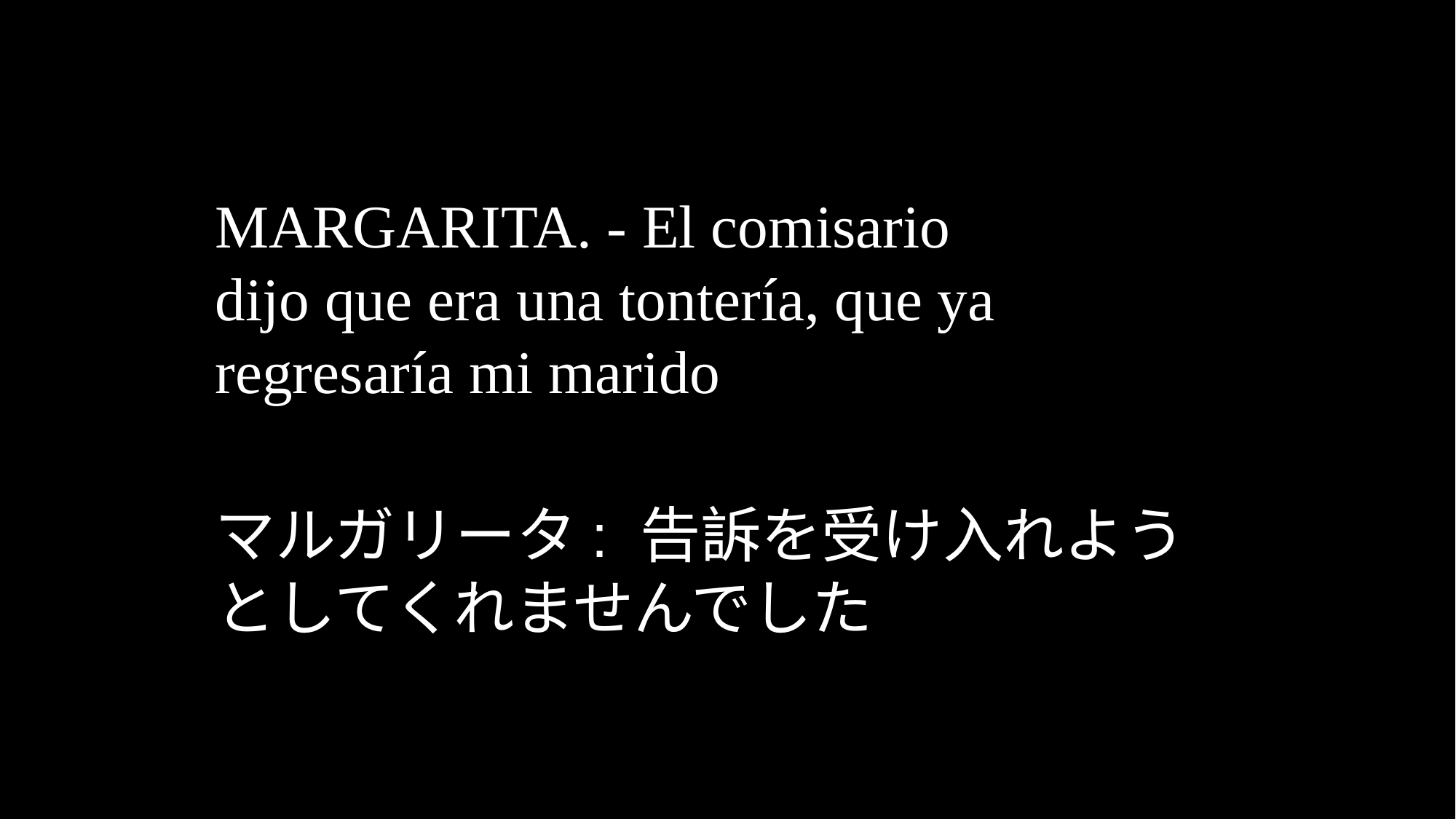

MARGARITA. - El comisario dijo que era una tontería, que ya regresaría mi marido

マルガリータ: 告訴を受け入れようとしてくれませんでした